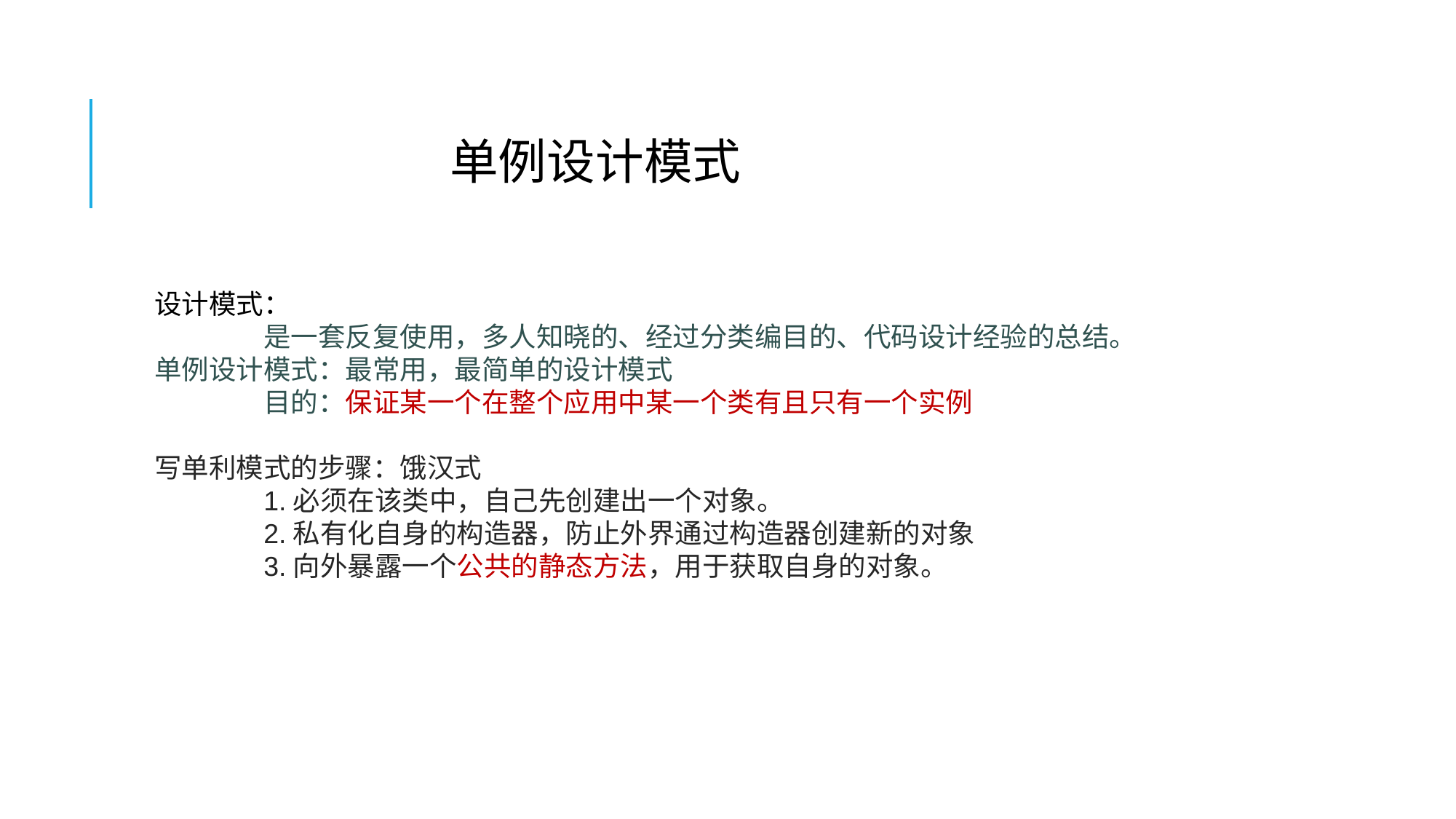

单例设计模式
设计模式：
	是一套反复使用，多人知晓的、经过分类编目的、代码设计经验的总结。
单例设计模式：最常用，最简单的设计模式
	目的：保证某一个在整个应用中某一个类有且只有一个实例

写单利模式的步骤：饿汉式
	1.必须在该类中，自己先创建出一个对象。
	2.私有化自身的构造器，防止外界通过构造器创建新的对象
	3.向外暴露一个公共的静态方法，用于获取自身的对象。